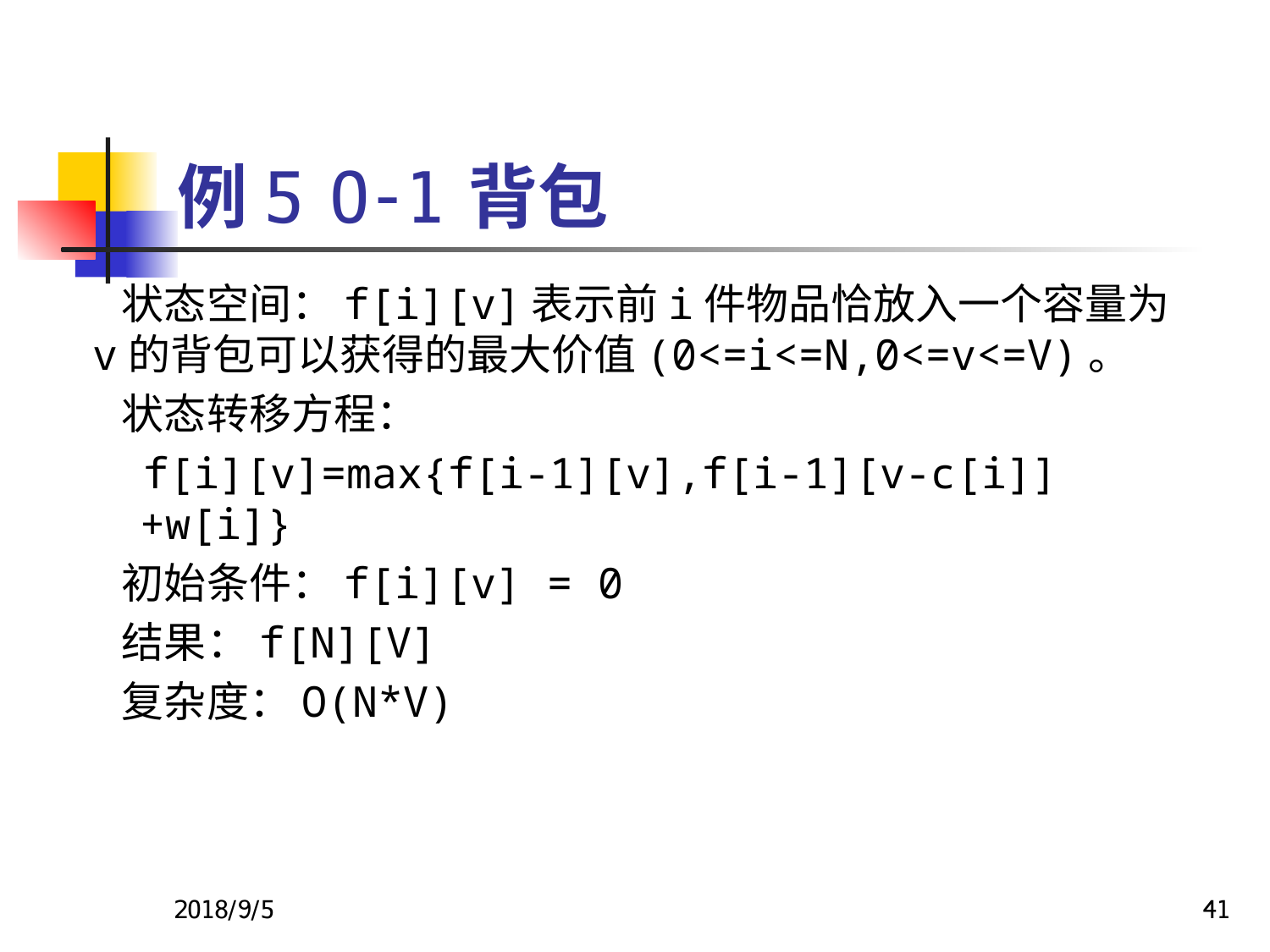

# 例5 0-1背包
  状态空间：f[i][v]表示前i件物品恰放入一个容量为v的背包可以获得的最大价值(0<=i<=N,0<=v<=V)。
  状态转移方程：
  f[i][v]=max{f[i-1][v],f[i-1][v-c[i]]+w[i]}
  初始条件：f[i][v] = 0
  结果：f[N][V]
  复杂度：O(N*V)
2018/9/5
41